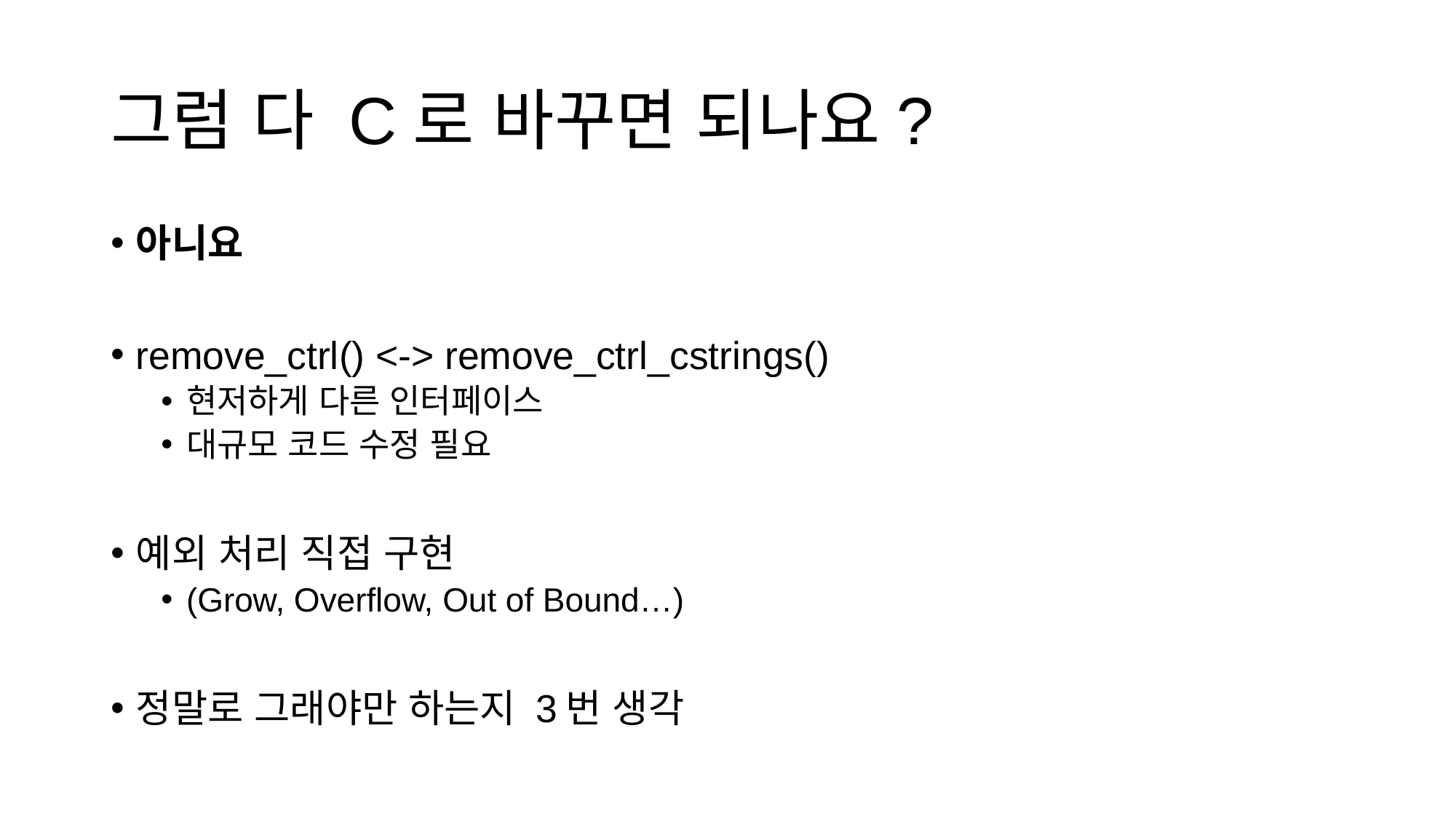

# 그럼 다 C로 바꾸면 되나요?
아니요

remove_ctrl() <-> remove_ctrl_cstrings()
현저하게 다른 인터페이스
대규모 코드 수정 필요

예외 처리 직접 구현
(Grow, Overflow, Out of Bound…)

정말로 그래야만 하는지 3번 생각